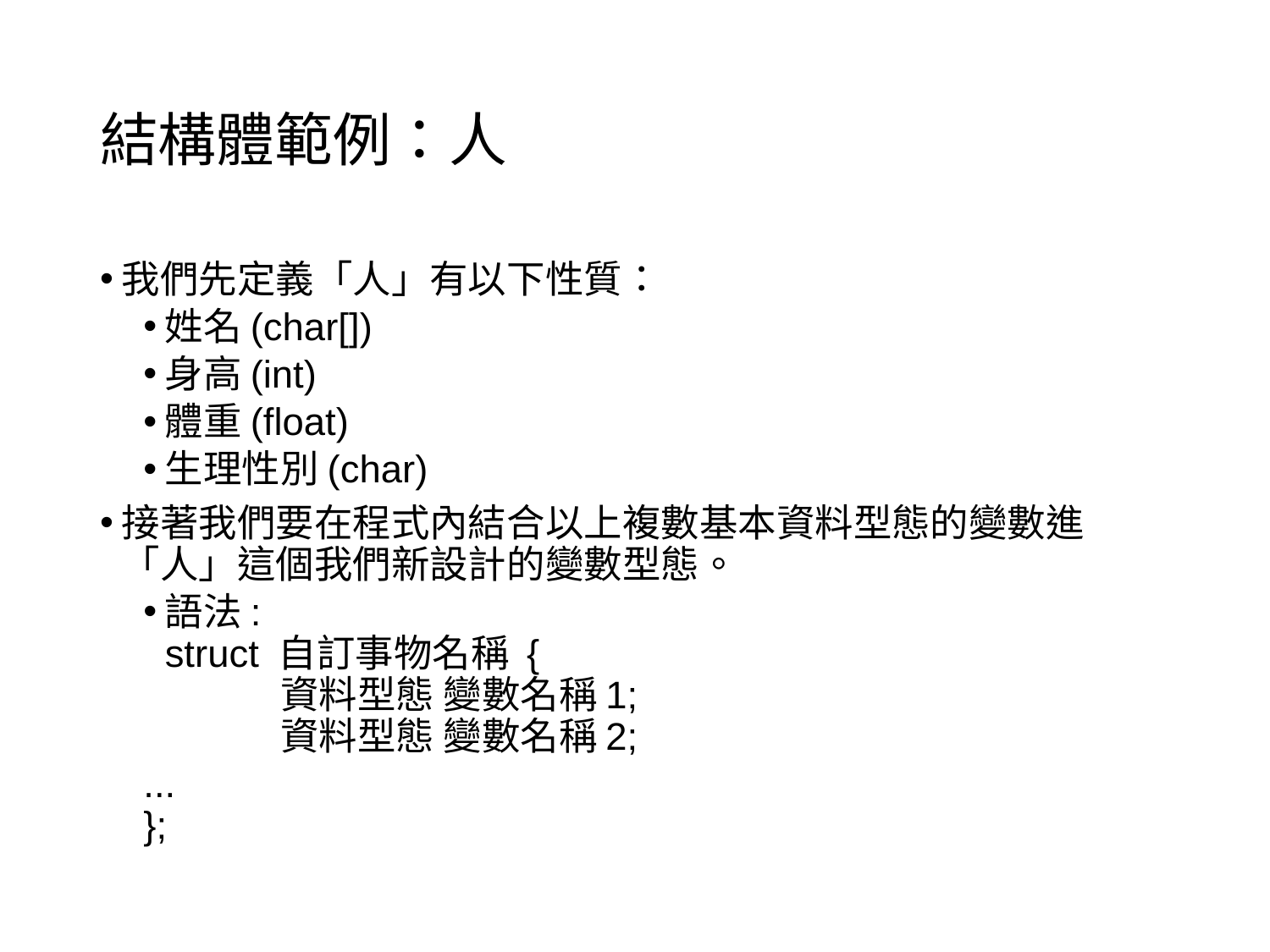

# 結構體範例：人
我們先定義「人」有以下性質：
姓名(char[])
身高(int)
體重(float)
生理性別(char)
接著我們要在程式內結合以上複數基本資料型態的變數進「人」這個我們新設計的變數型態。
語法:
struct 自訂事物名稱 {
	資料型態 變數名稱1;
	資料型態 變數名稱2;
	...
};